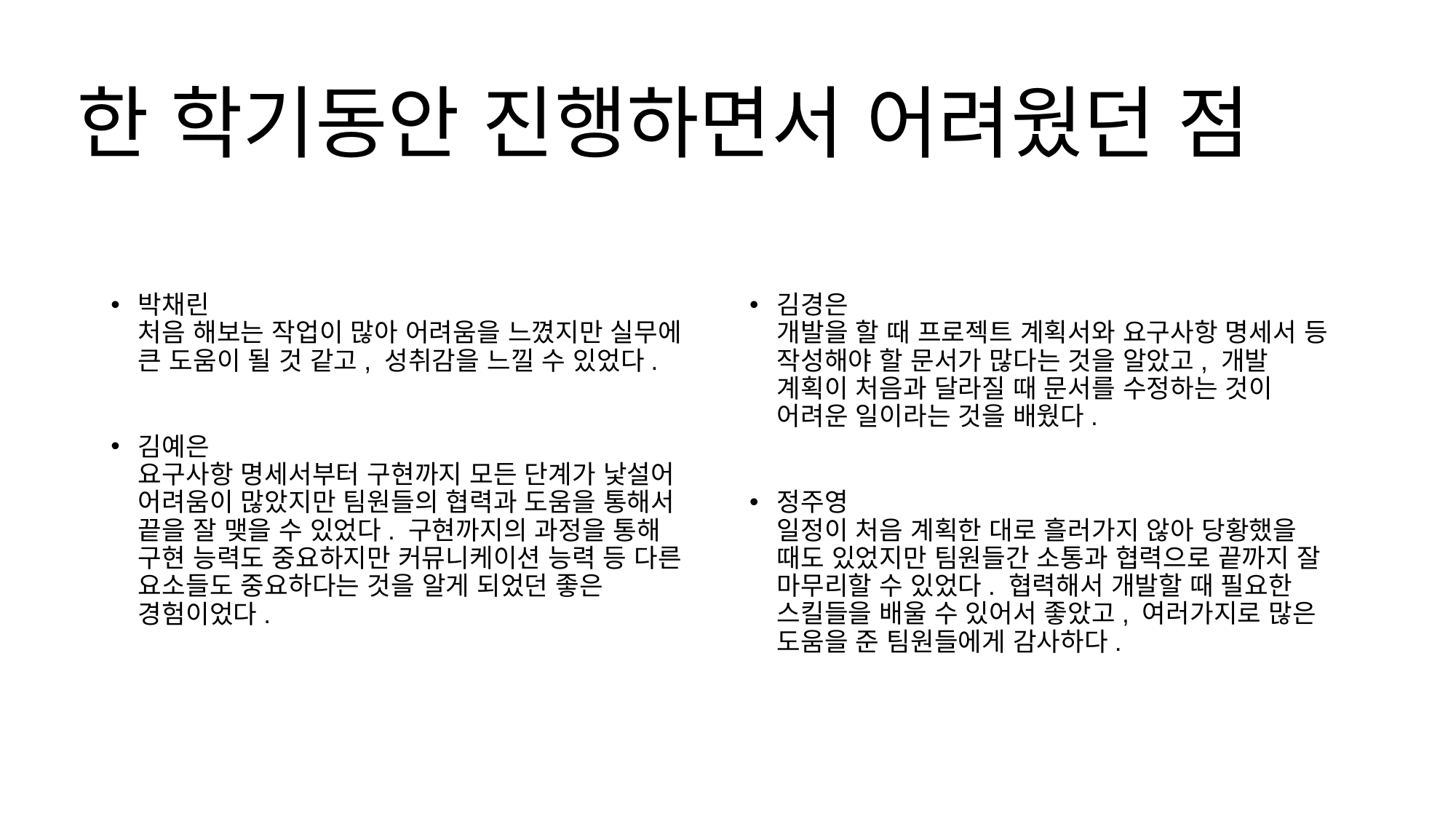

# 한 학기동안 진행하면서 어려웠던 점
박채린
처음 해보는 작업이 많아 어려움을 느꼈지만 실무에 큰 도움이 될 것 같고, 성취감을 느낄 수 있었다.

김예은
요구사항 명세서부터 구현까지 모든 단계가 낯설어 어려움이 많았지만 팀원들의 협력과 도움을 통해서 끝을 잘 맺을 수 있었다. 구현까지의 과정을 통해 구현 능력도 중요하지만 커뮤니케이션 능력 등 다른 요소들도 중요하다는 것을 알게 되었던 좋은 경험이었다.
김경은
개발을 할 때 프로젝트 계획서와 요구사항 명세서 등 작성해야 할 문서가 많다는 것을 알았고, 개발 계획이 처음과 달라질 때 문서를 수정하는 것이 어려운 일이라는 것을 배웠다.

정주영
일정이 처음 계획한 대로 흘러가지 않아 당황했을 때도 있었지만 팀원들간 소통과 협력으로 끝까지 잘 마무리할 수 있었다. 협력해서 개발할 때 필요한 스킬들을 배울 수 있어서 좋았고, 여러가지로 많은 도움을 준 팀원들에게 감사하다.